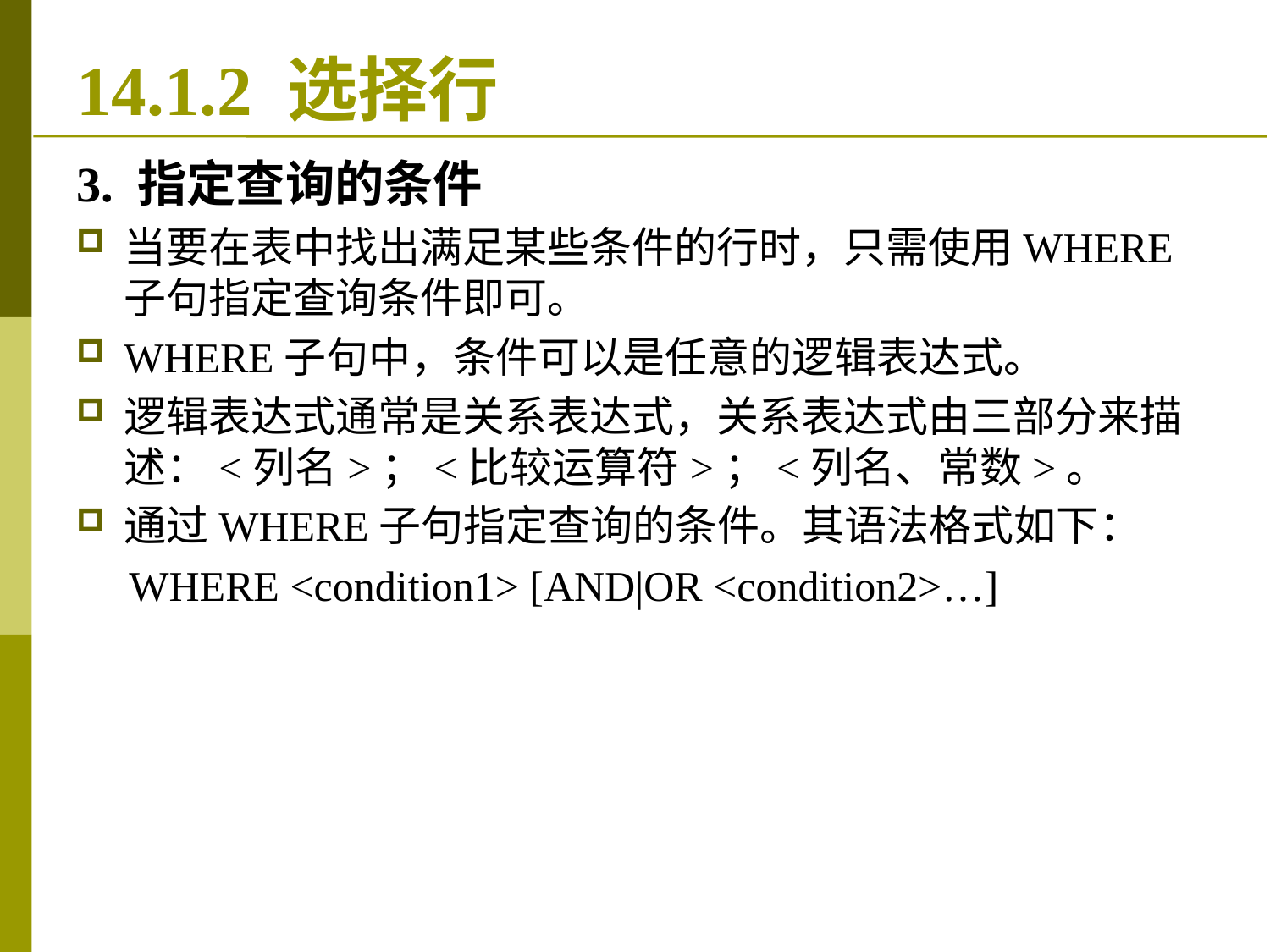

# 14.1.2 选择行
3. 指定查询的条件
当要在表中找出满足某些条件的行时，只需使用WHERE子句指定查询条件即可。
WHERE子句中，条件可以是任意的逻辑表达式。
逻辑表达式通常是关系表达式，关系表达式由三部分来描述：<列名>；<比较运算符>；<列名、常数>。
通过WHERE子句指定查询的条件。其语法格式如下：
     WHERE <condition1> [AND|OR <condition2>…]